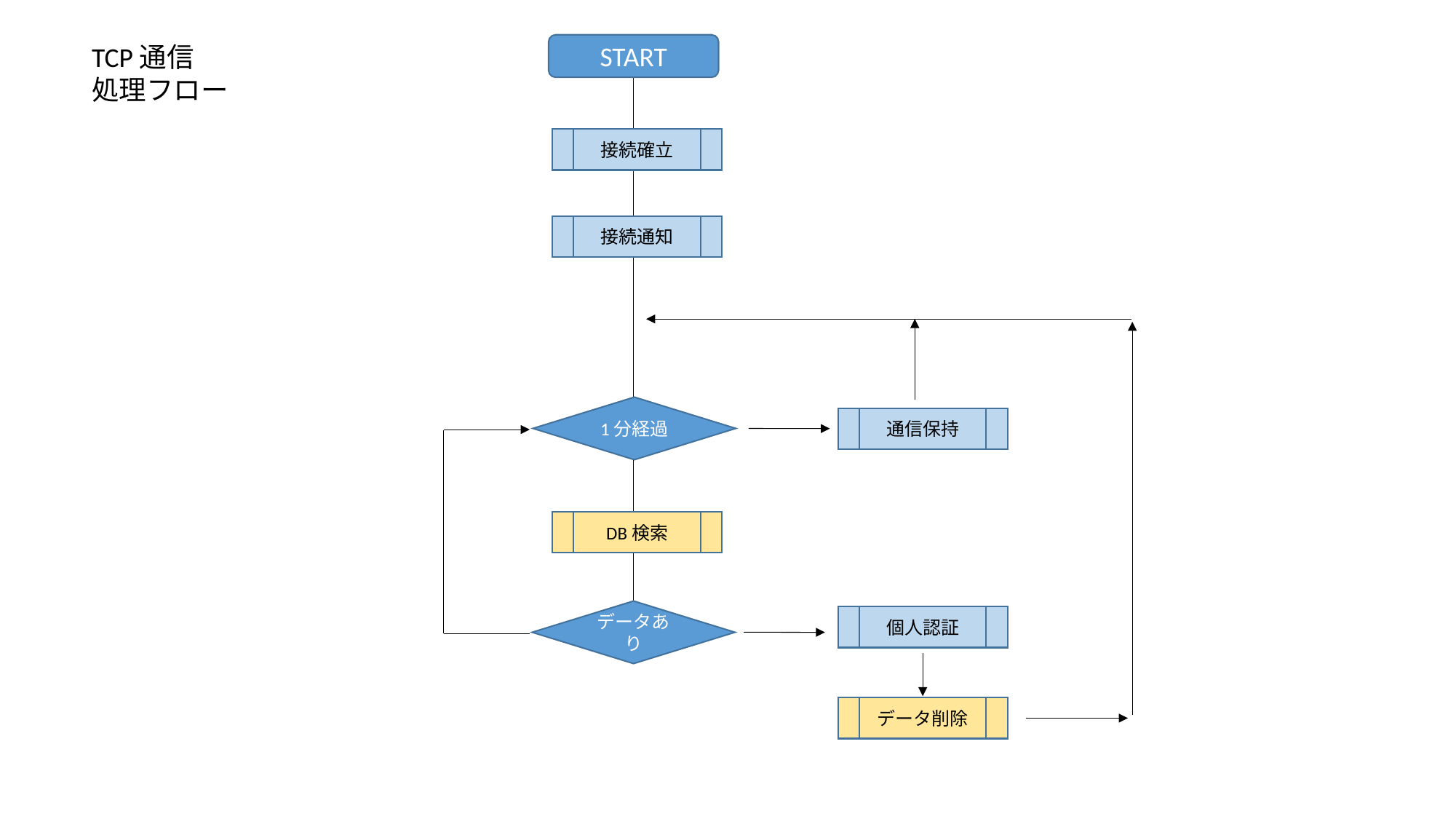

TCP通信
処理フロー
START
接続確立
接続通知
1分経過
通信保持
DB検索
データあり
個人認証
データ削除